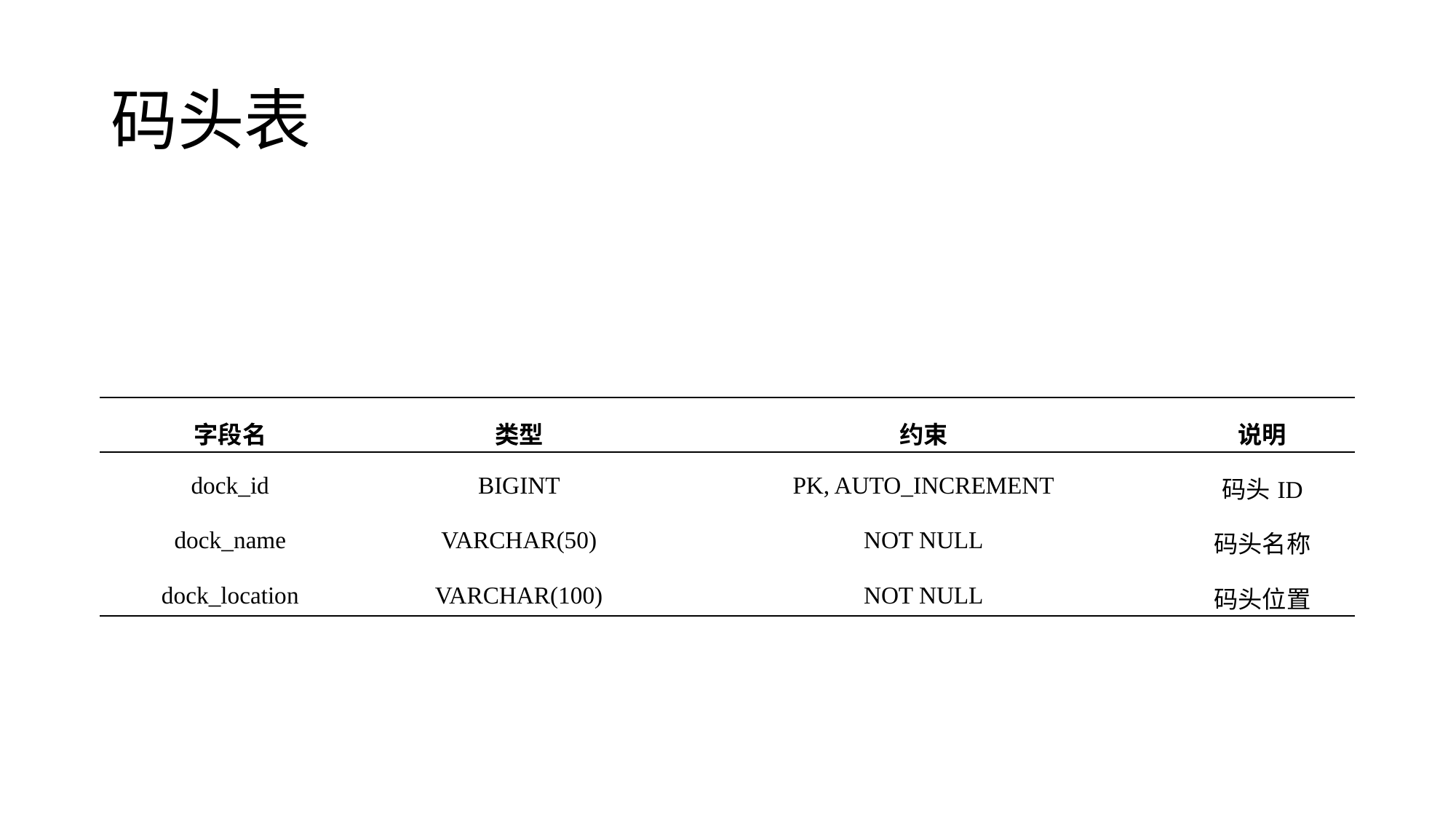

# 码头表
| 字段名 | 类型 | 约束 | 说明 |
| --- | --- | --- | --- |
| dock\_id | BIGINT | PK, AUTO\_INCREMENT | 码头ID |
| dock\_name | VARCHAR(50) | NOT NULL | 码头名称 |
| dock\_location | VARCHAR(100) | NOT NULL | 码头位置 |